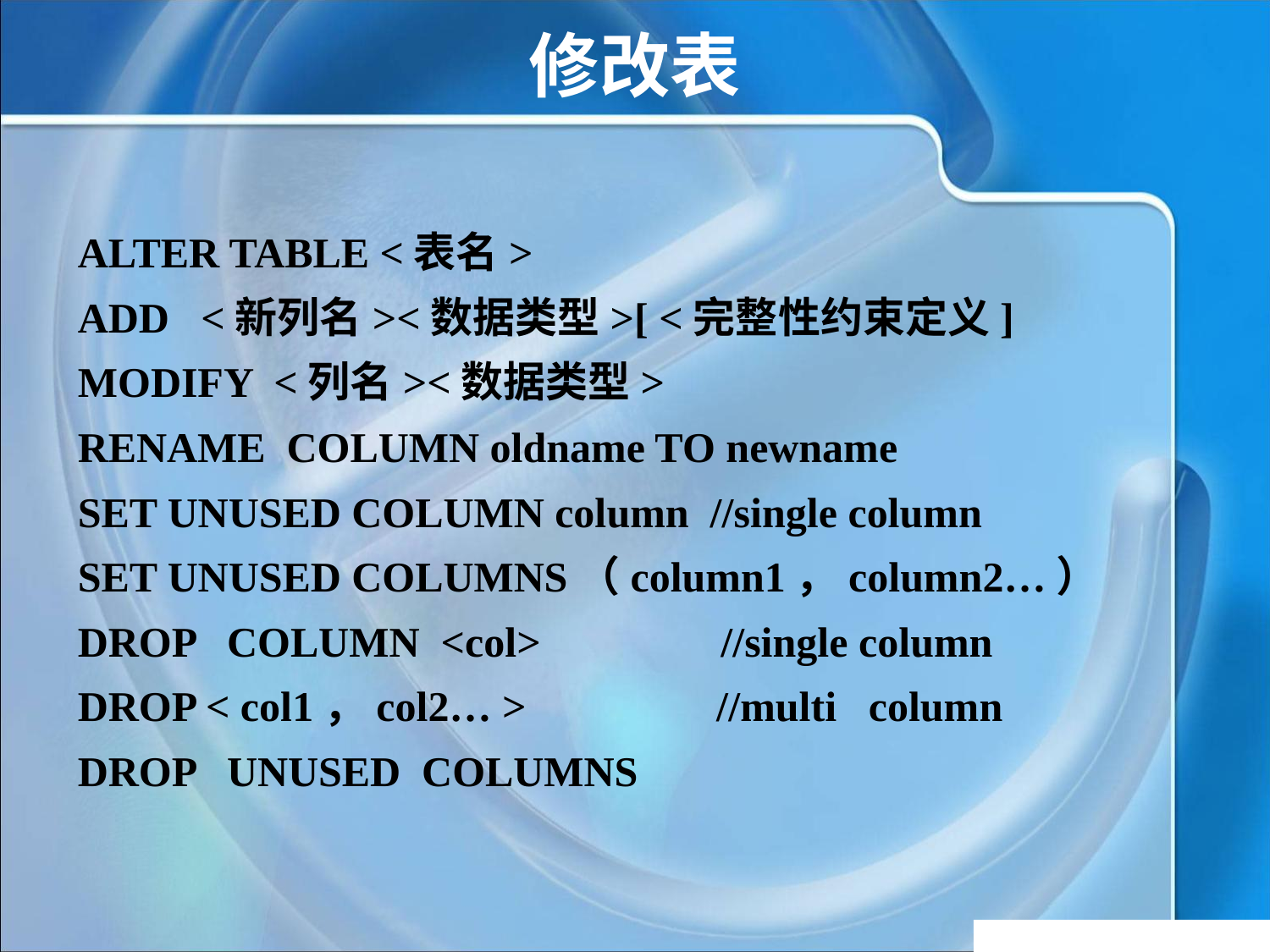

# 修改表
ALTER TABLE <表名>
ADD   <新列名><数据类型>[ <完整性约束定义]
MODIFY  <列名><数据类型>
RENAME  COLUMN oldname TO newname
SET UNUSED COLUMN column  //single column
SET UNUSED COLUMNS（column1，column2…）
DROP   COLUMN  <col>                 //single column
DROP < col1，col2… >                  //multi   column
DROP   UNUSED  COLUMNS
54